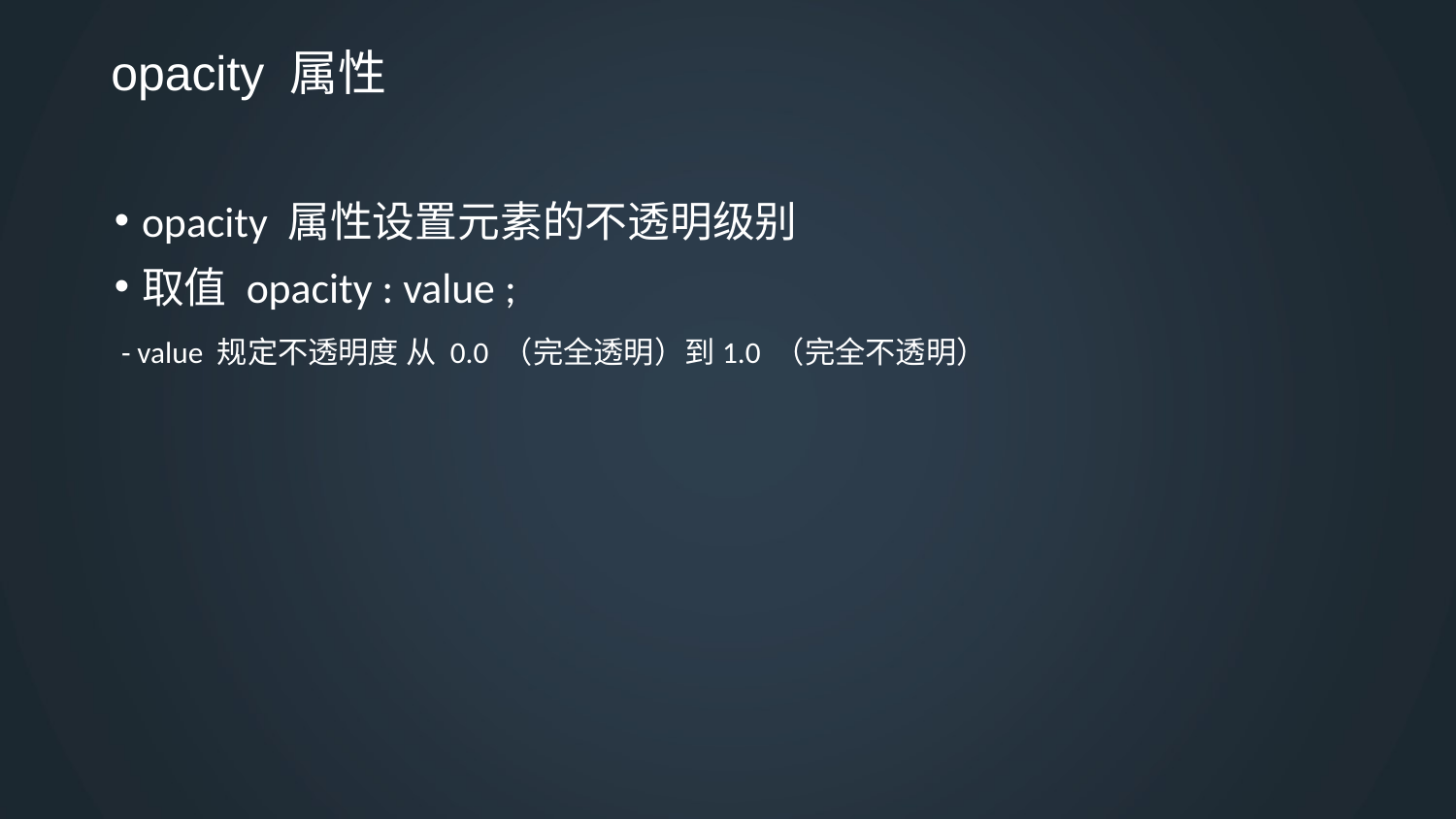

# opacity 属性
opacity 属性设置元素的不透明级别
取值 opacity : value ;
 - value 规定不透明度 从 0.0 （完全透明）到1.0 （完全不透明）